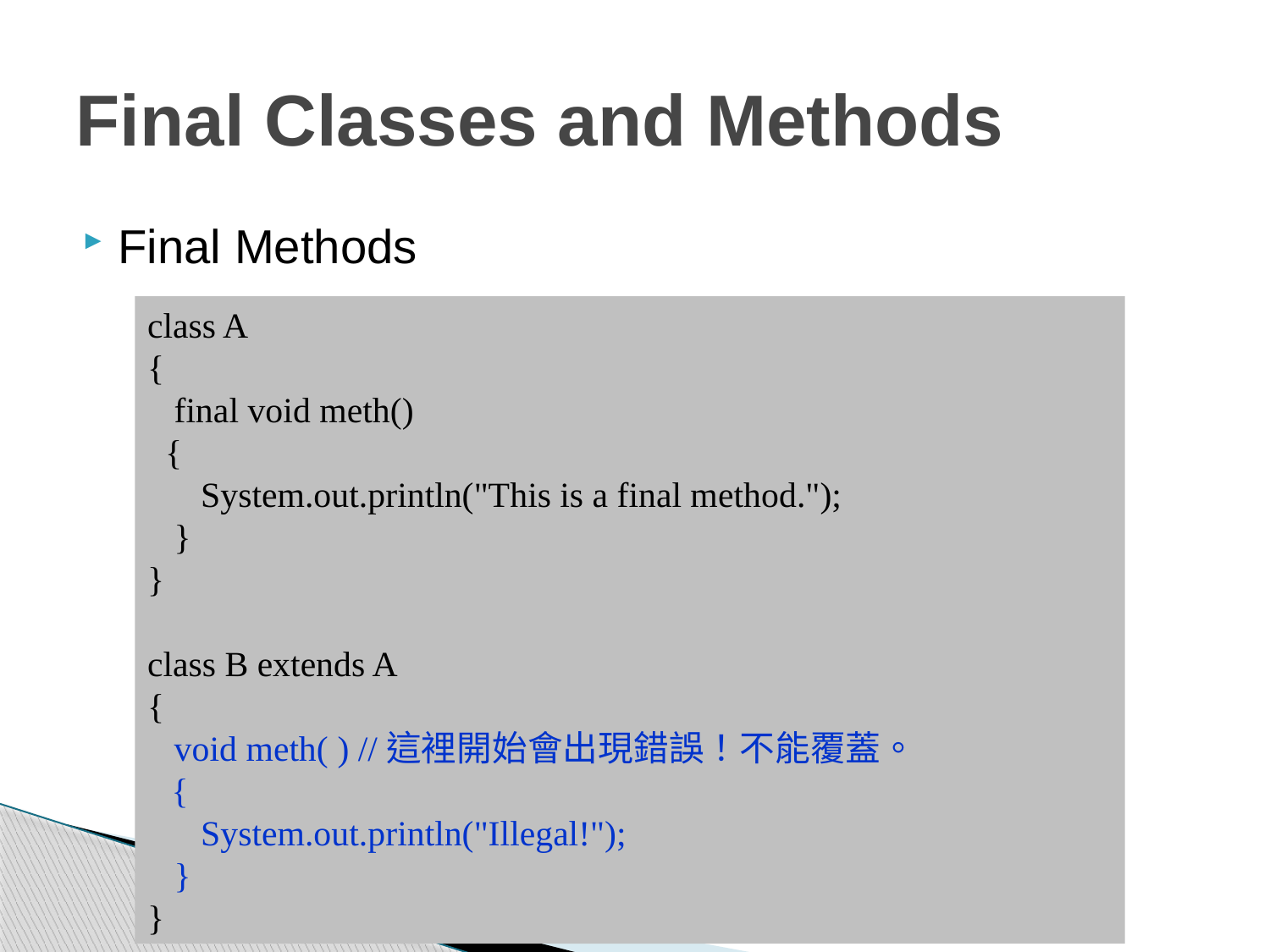

# Final Classes and Methods
Final Methods
class A
{
   final void meth()
  {
      System.out.println("This is a final method.");
   }
}
class B extends A
{
   void meth( ) //這裡開始會出現錯誤！不能覆蓋。
  {            
      System.out.println("Illegal!");
   }
}